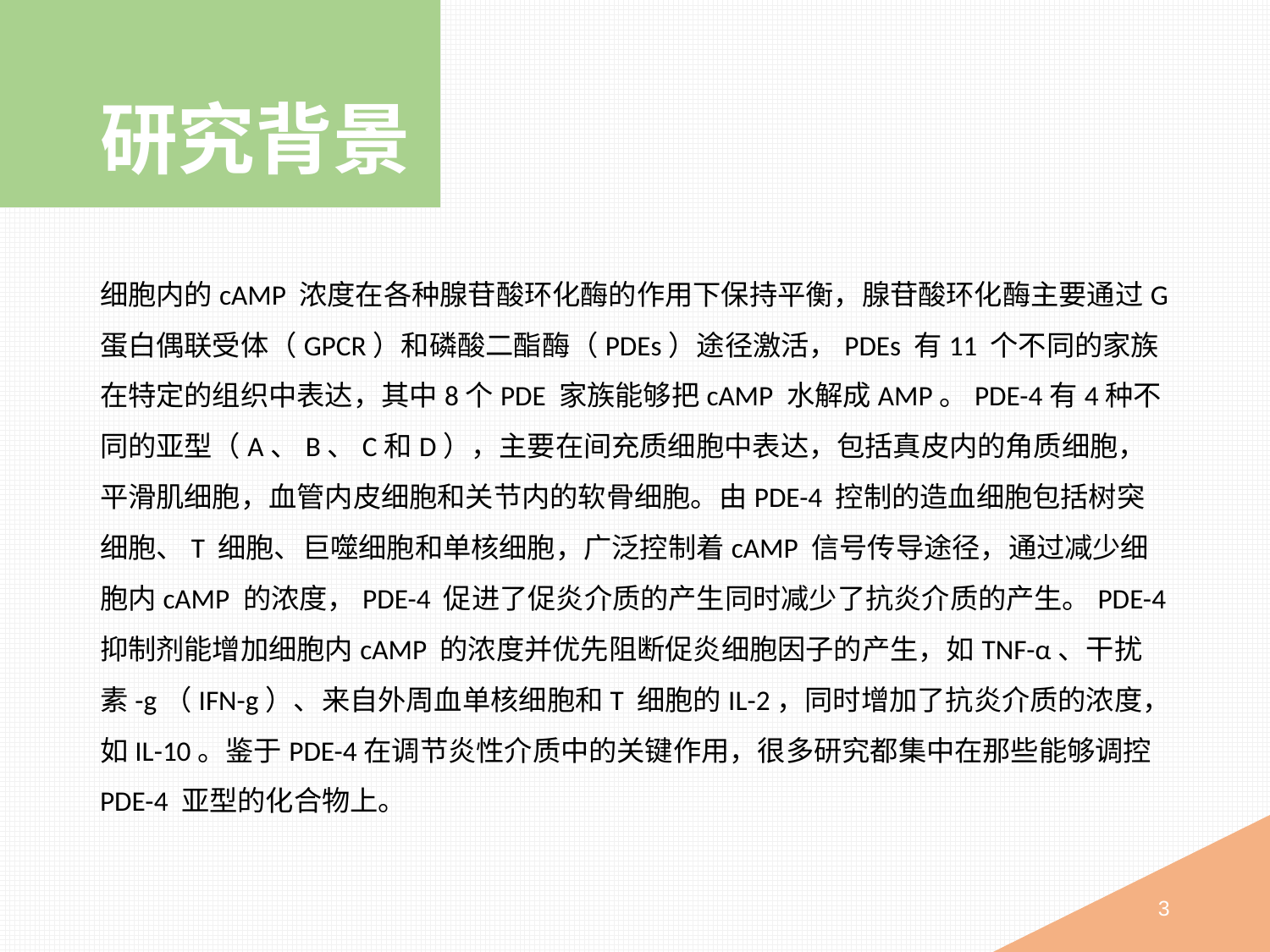

# 研究背景
细胞内的cAMP 浓度在各种腺苷酸环化酶的作用下保持平衡，腺苷酸环化酶主要通过G蛋白偶联受体（GPCR）和磷酸二酯酶（PDEs）途径激活，PDEs 有11 个不同的家族在特定的组织中表达，其中8个PDE 家族能够把cAMP 水解成AMP。PDE-4有4种不同的亚型（A、B、C和D），主要在间充质细胞中表达，包括真皮内的角质细胞，平滑肌细胞，血管内皮细胞和关节内的软骨细胞。由PDE-4 控制的造血细胞包括树突细胞、T 细胞、巨噬细胞和单核细胞，广泛控制着cAMP 信号传导途径，通过减少细胞内cAMP 的浓度，PDE-4 促进了促炎介质的产生同时减少了抗炎介质的产生。PDE-4 抑制剂能增加细胞内cAMP 的浓度并优先阻断促炎细胞因子的产生，如TNF-α、干扰素-g（IFN-g）、来自外周血单核细胞和T 细胞的IL-2，同时增加了抗炎介质的浓度，如IL-10。鉴于PDE-4在调节炎性介质中的关键作用，很多研究都集中在那些能够调控PDE-4 亚型的化合物上。

3